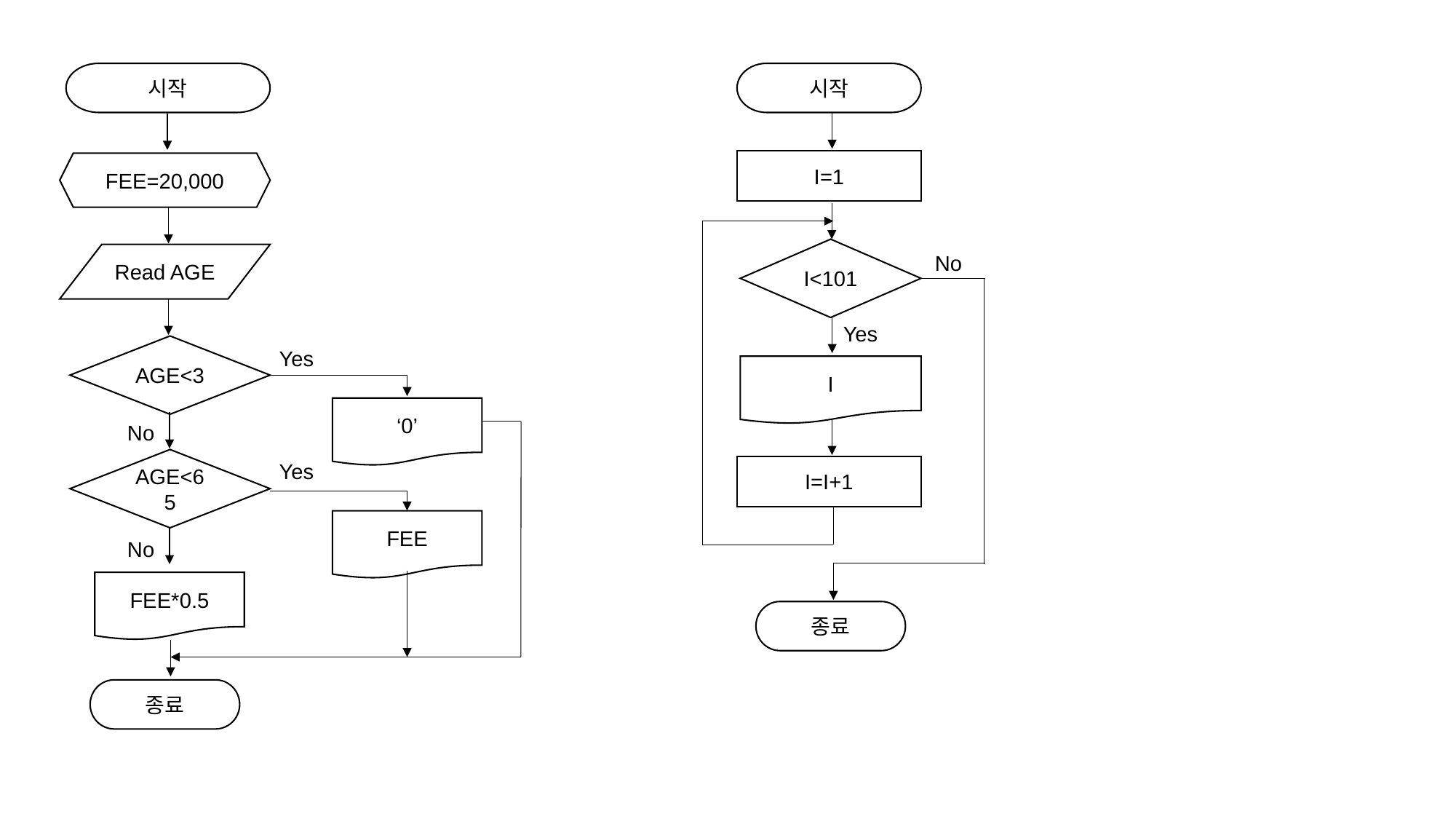

시작
시작
I=1
FEE=20,000
I<101
Read AGE
No
Yes
AGE<3
Yes
I
‘0’
No
AGE<65
Yes
I=I+1
FEE
No
FEE*0.5
종료
종료